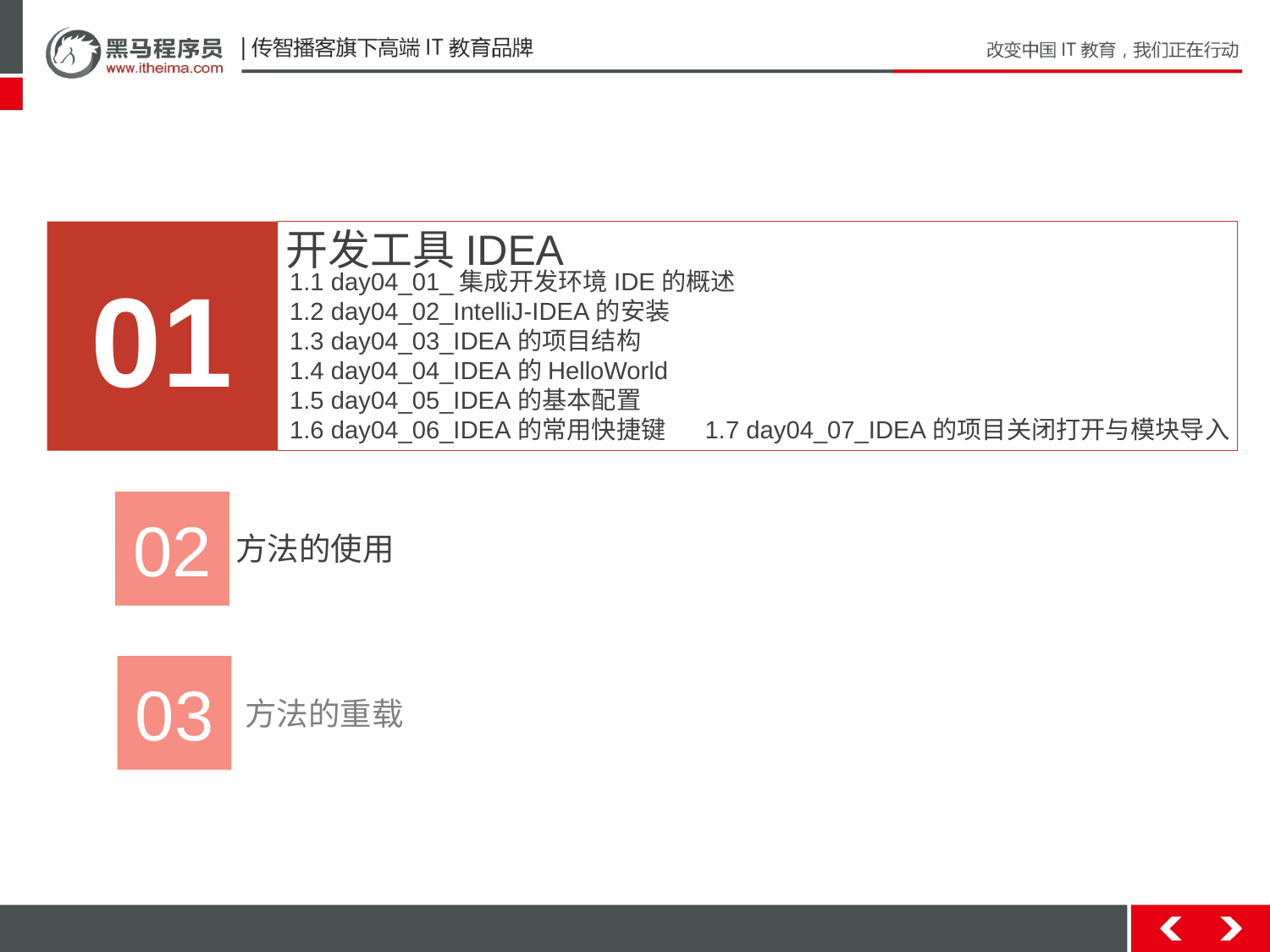

开发工具IDEA
01

1.1 day04_01_集成开发环境IDE的概述
1.2 day04_02_IntelliJ-IDEA的安装
1.3 day04_03_IDEA的项目结构
1.4 day04_04_IDEA的HelloWorld
1.5 day04_05_IDEA的基本配置
1.6 day04_06_IDEA的常用快捷键      1.7 day04_07_IDEA的项目关闭打开与模块导入
02
方法的使用
03
方法的重载